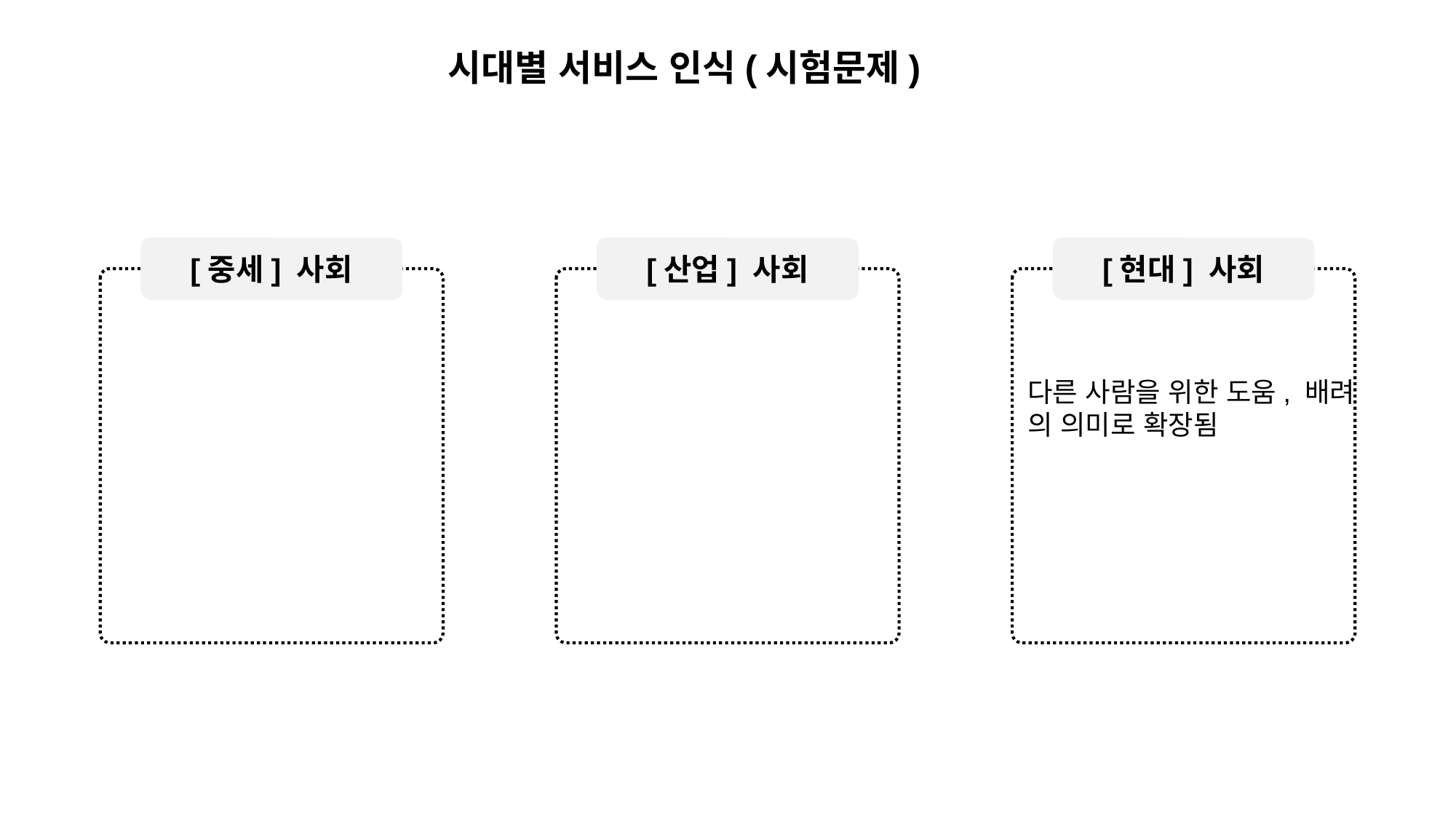

시대별 서비스 인식(시험문제)
[중세] 사회

[산업] 사회

[현대] 사회

다른 사람을 위한 도움, 배려
의 의미로 확장됨